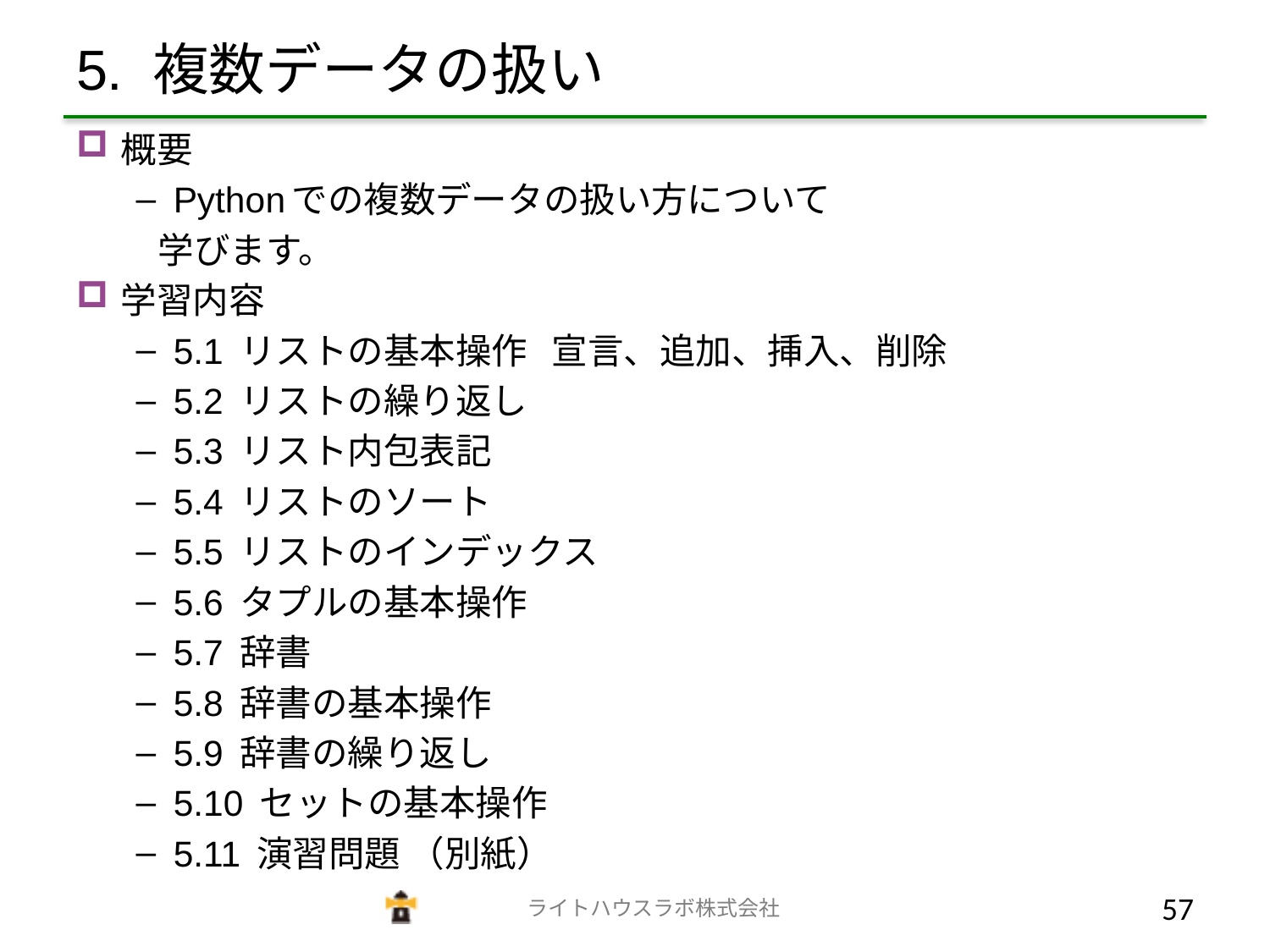

# 5. 複数データの扱い
概要
Pythonでの複数データの扱い方について
  学びます。
学習内容
5.1 リストの基本操作   宣言、追加、挿入、削除
5.2 リストの繰り返し
5.3 リスト内包表記
5.4 リストのソート
5.5 リストのインデックス
5.6 タプルの基本操作
5.7 辞書
5.8 辞書の基本操作
5.9 辞書の繰り返し
5.10 セットの基本操作
5.11 演習問題 （別紙）
　　　　　　　　　　　　　ライトハウスラボ株式会社
57